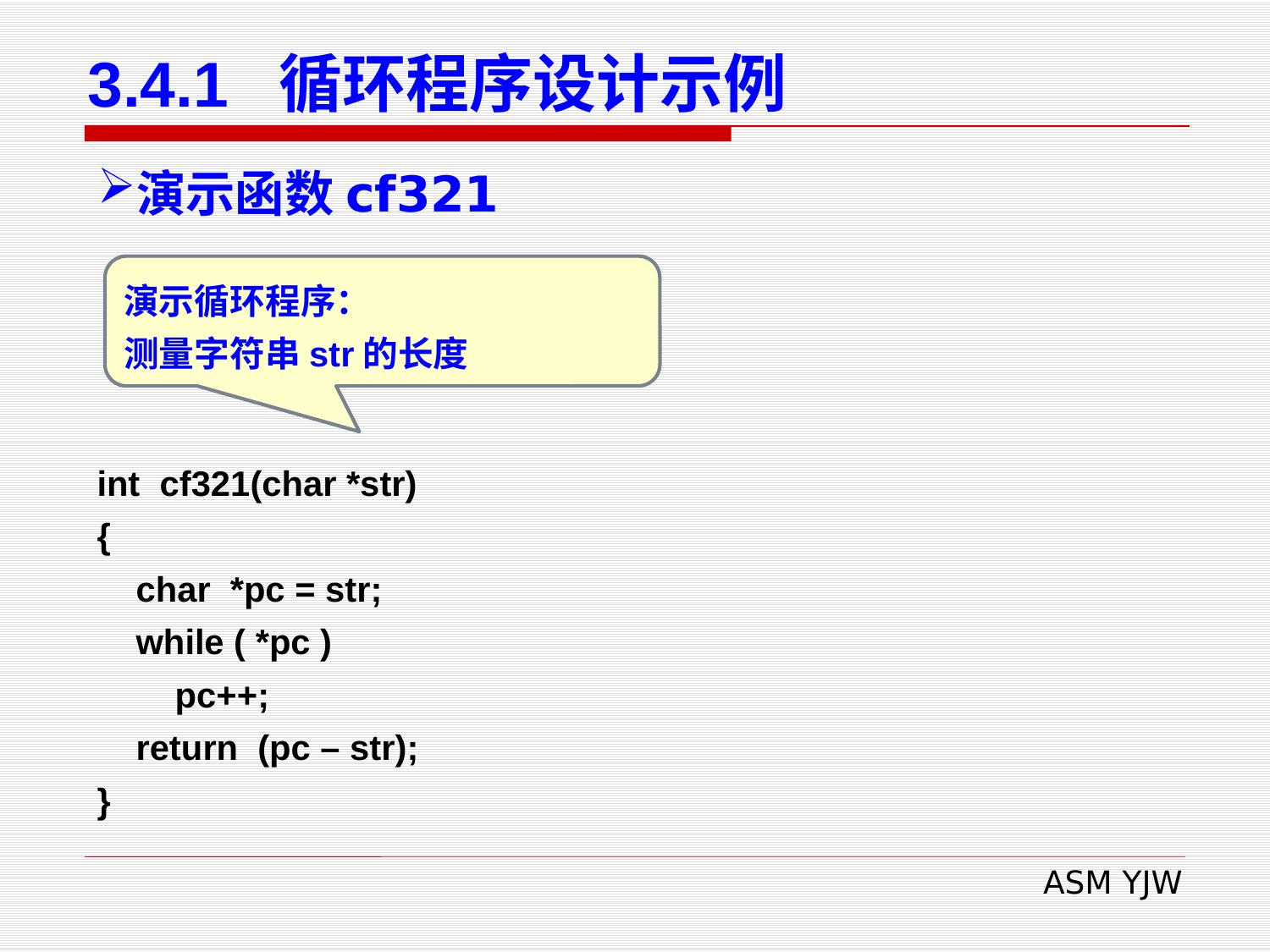

# 3.4.1  循环程序设计示例
演示函数cf321
演示循环程序：
测量字符串str的长度
int  cf321(char *str)
{
    char  *pc = str;
    while ( *pc )
        pc++;
    return  (pc – str);
}